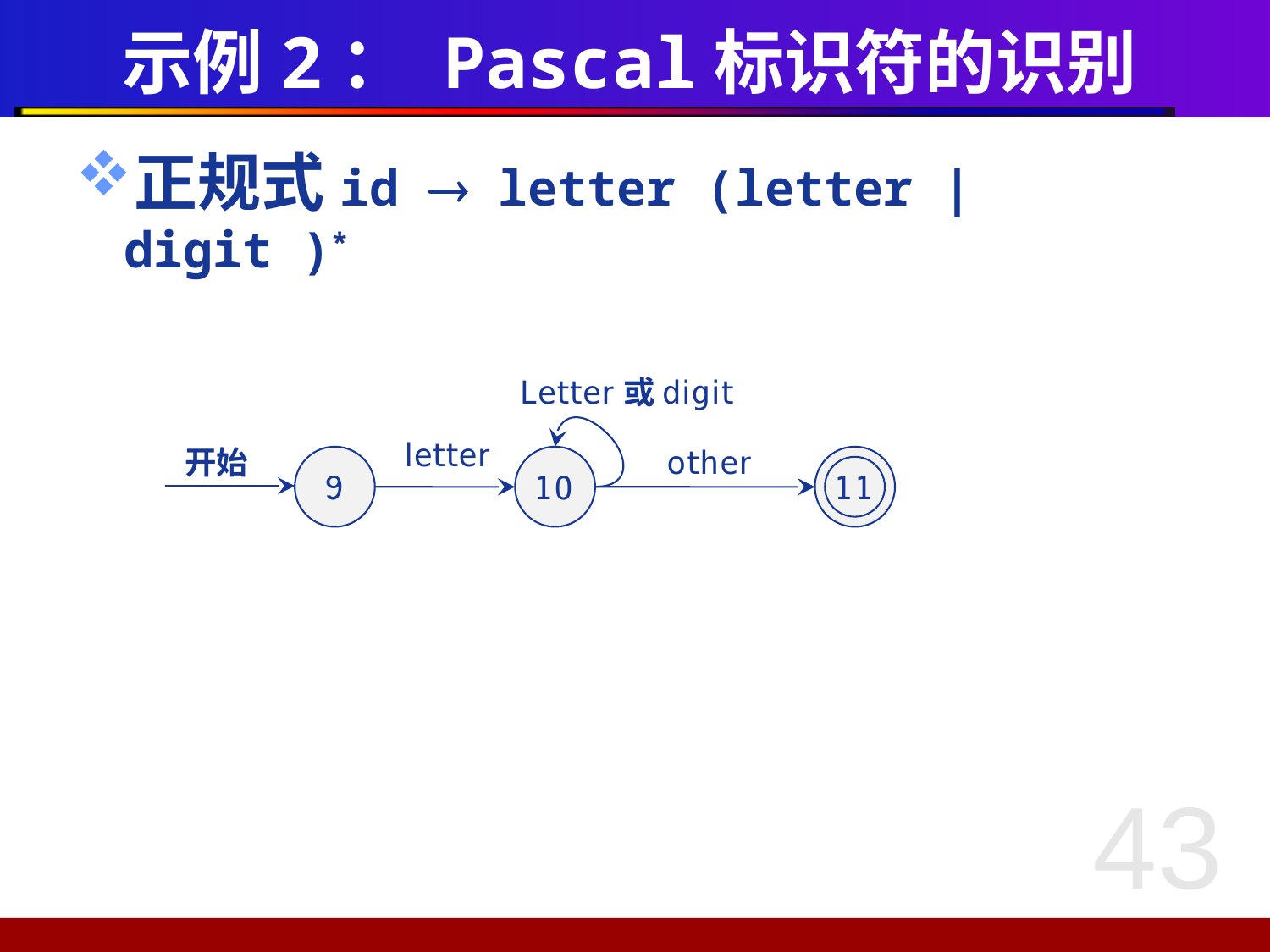

# 示例2： Pascal标识符的识别
正规式id → letter (letter | digit )*
Letter或digit
letter
other
开始
9
10

11

43